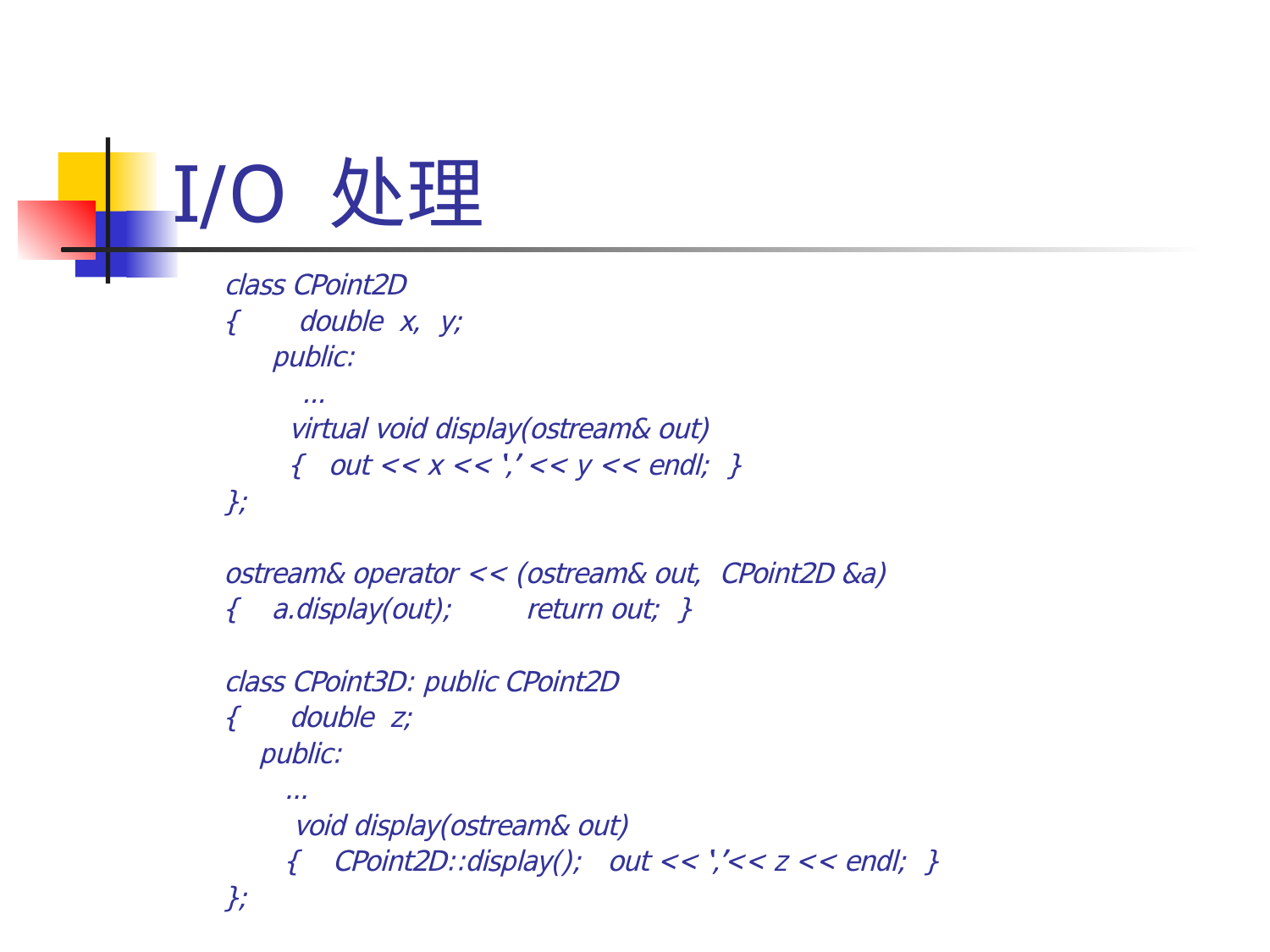

# I/O 处理
class CPoint2D
{       double  x,  y;
	public:
         …
	  virtual void display(ostream& out)
	  {   out << x << ‘,’ << y << endl;  }
};

ostream& operator << (ostream& out,  CPoint2D &a)
{ 	a.display(out); 	return out;  }

class CPoint3D: public CPoint2D
{      double  z;
    public:
       …
        void display(ostream& out)
       {    CPoint2D::display();   out << ‘,’<< z << endl;  }
};